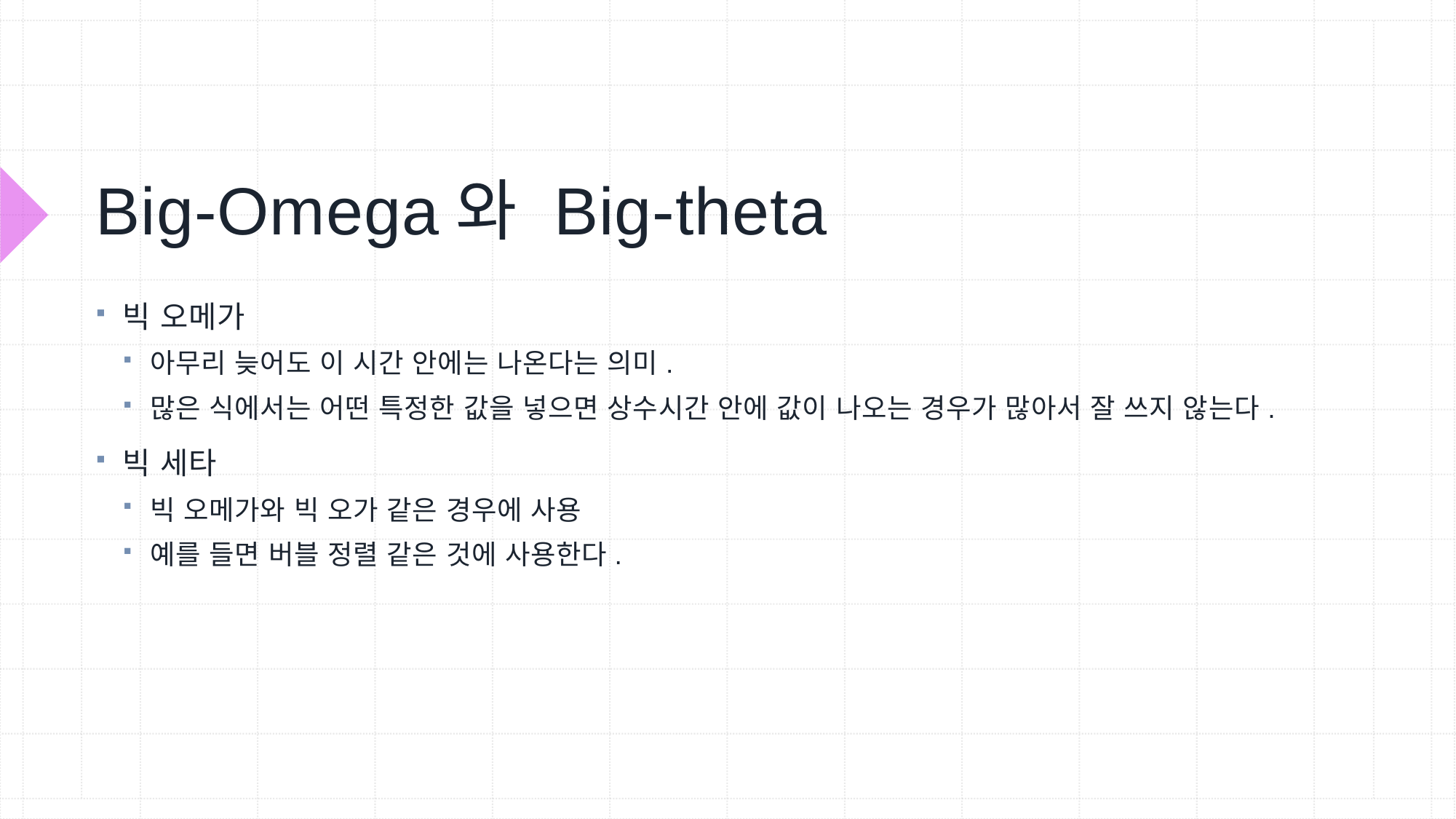

# Big-Omega와 Big-theta
빅 오메가
아무리 늦어도 이 시간 안에는 나온다는 의미.
많은 식에서는 어떤 특정한 값을 넣으면 상수시간 안에 값이 나오는 경우가 많아서 잘 쓰지 않는다.
빅 세타
빅 오메가와 빅 오가 같은 경우에 사용
예를 들면 버블 정렬 같은 것에 사용한다.